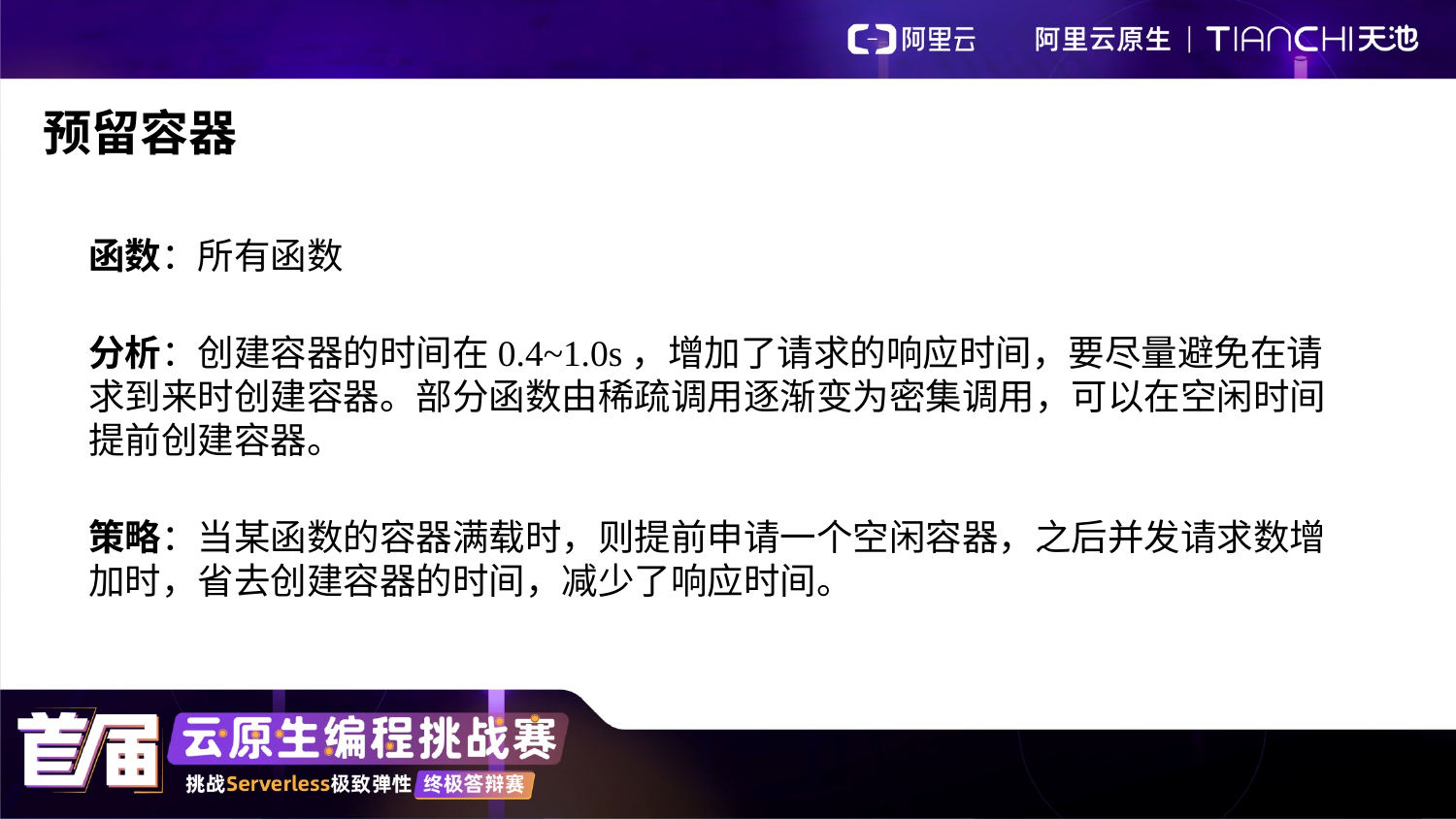

预留容器
函数：所有函数
分析：创建容器的时间在0.4~1.0s，增加了请求的响应时间，要尽量避免在请求到来时创建容器。部分函数由稀疏调用逐渐变为密集调用，可以在空闲时间提前创建容器。
策略：当某函数的容器满载时，则提前申请一个空闲容器，之后并发请求数增加时，省去创建容器的时间，减少了响应时间。